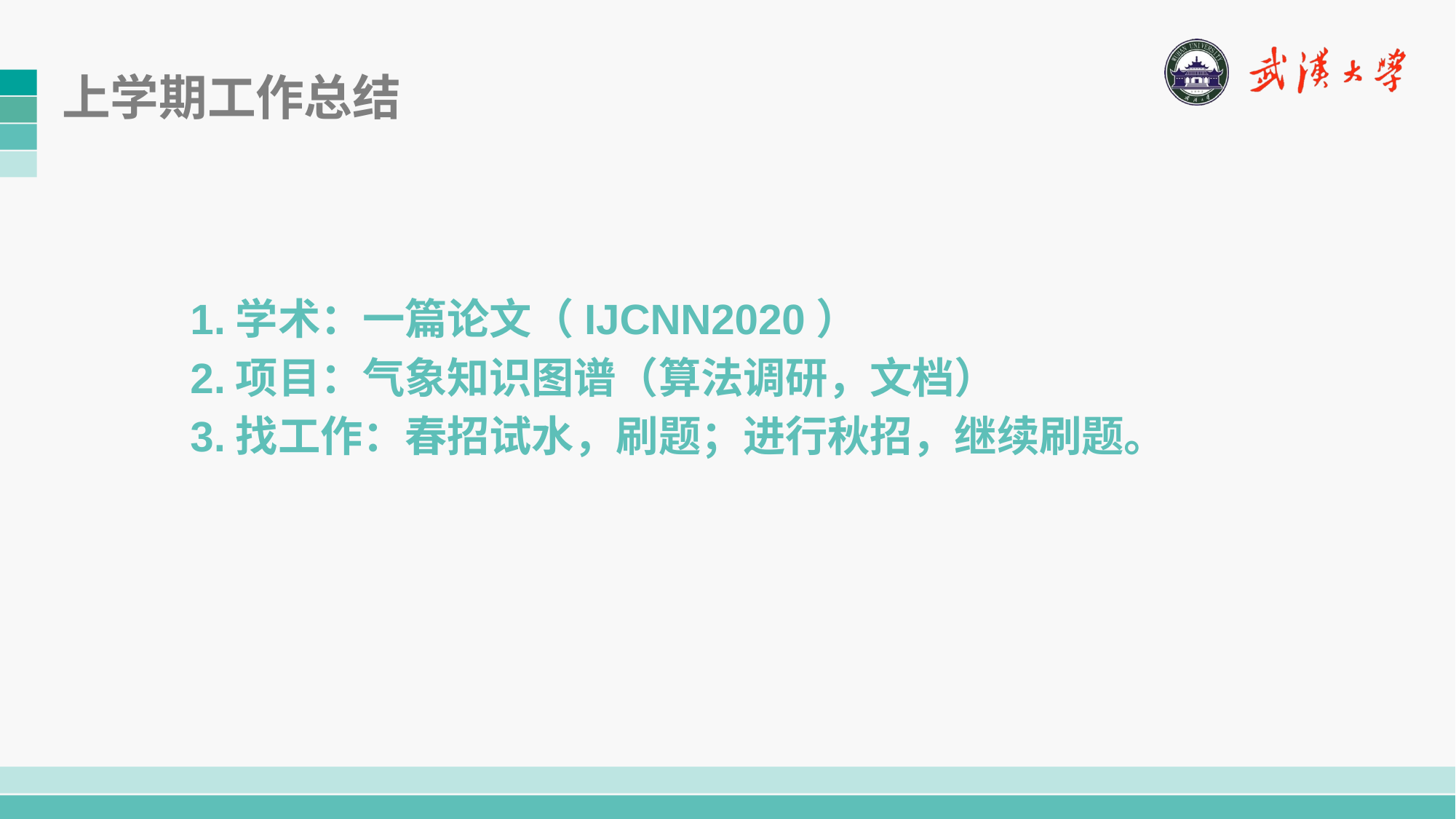

# 上学期工作总结
1.学术：一篇论文（IJCNN2020）
2.项目：气象知识图谱（算法调研，文档）
3.找工作：春招试水，刷题；进行秋招，继续刷题。
2